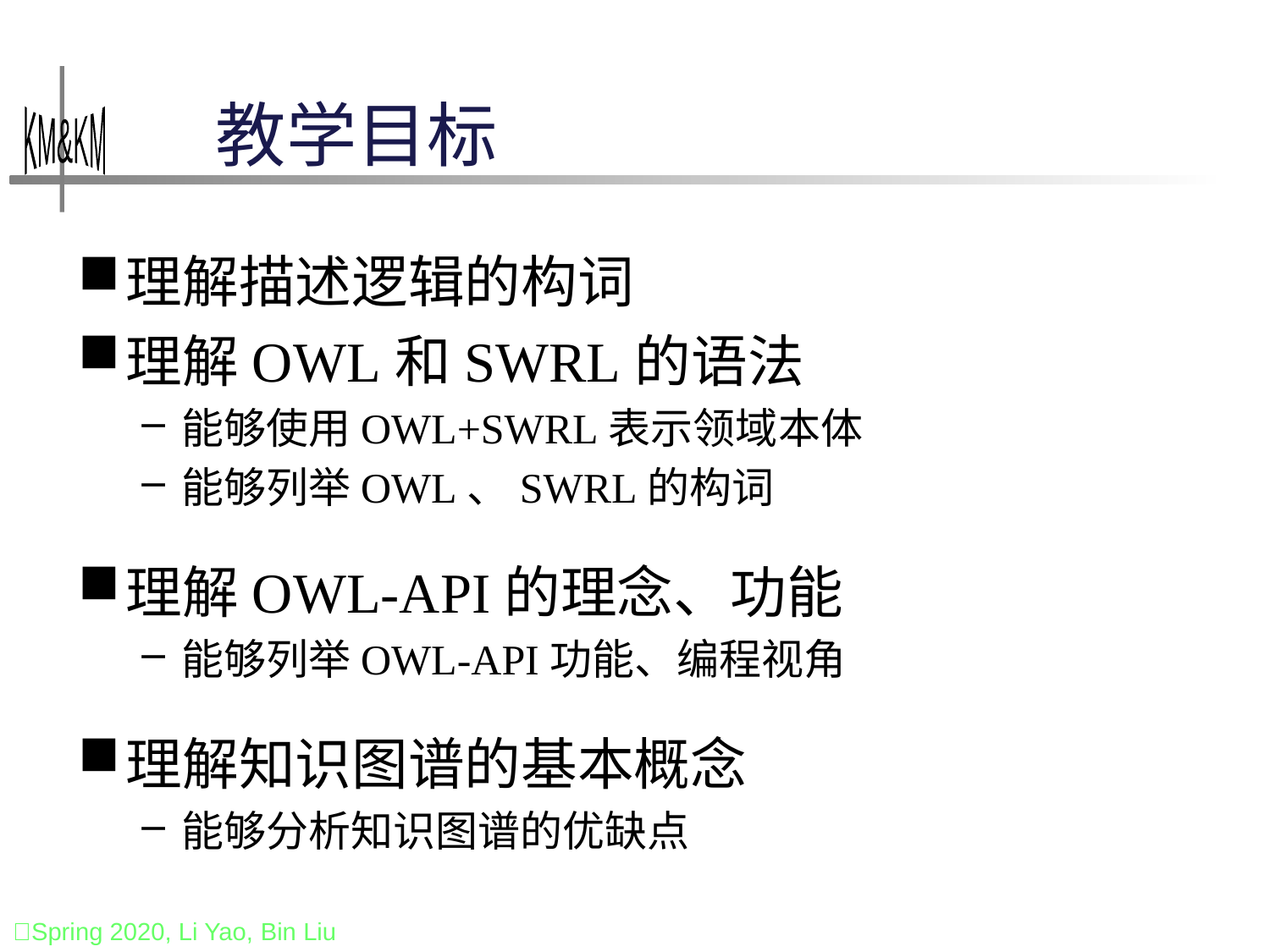

# 教学目标
理解描述逻辑的构词
理解OWL和SWRL的语法
能够使用OWL+SWRL表示领域本体
能够列举OWL、SWRL的构词
理解OWL-API的理念、功能
能够列举OWL-API功能、编程视角
理解知识图谱的基本概念
能够分析知识图谱的优缺点